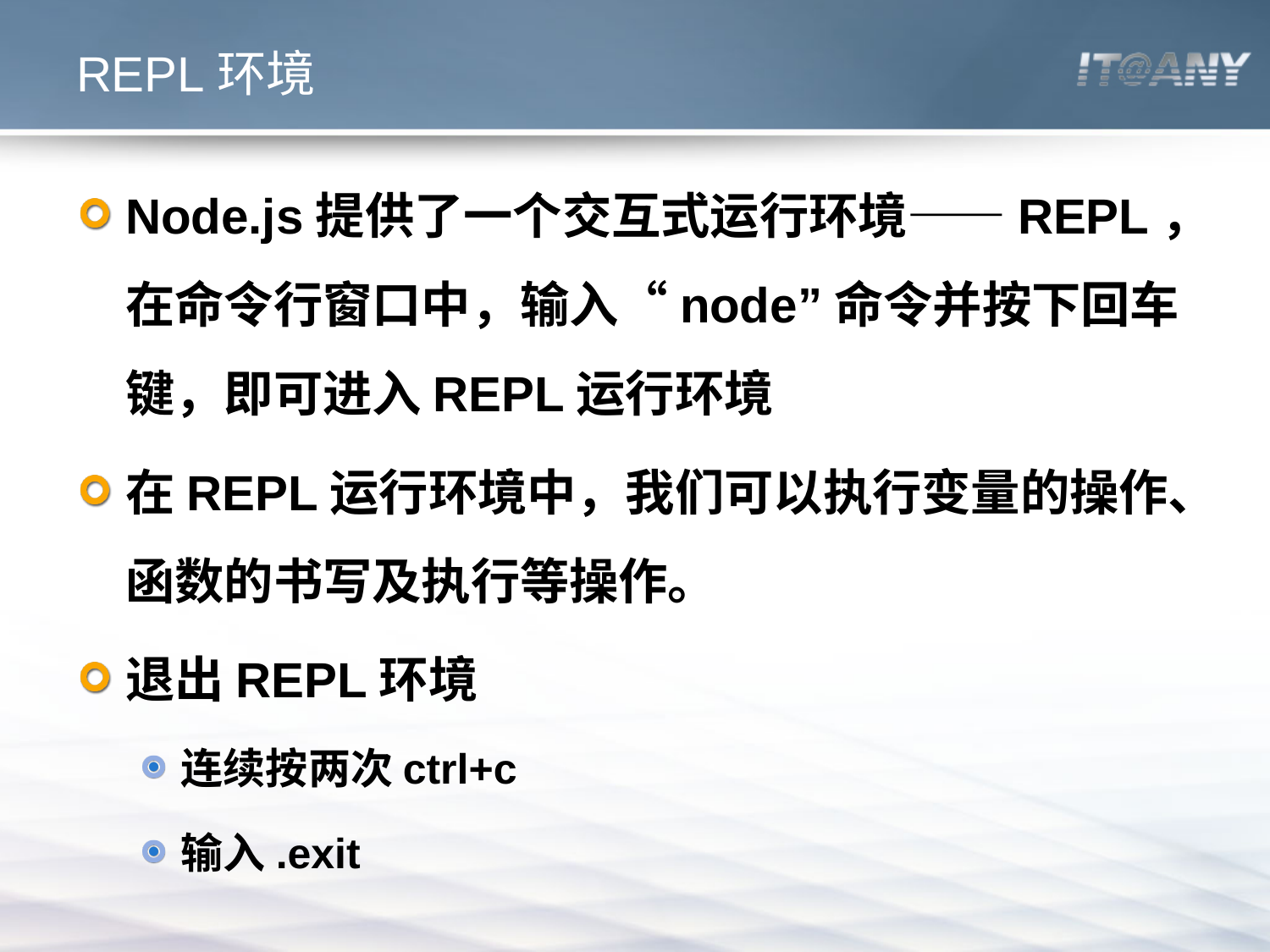

# REPL环境
Node.js提供了一个交互式运行环境——REPL，在命令行窗口中，输入“node”命令并按下回车键，即可进入REPL运行环境
在REPL运行环境中，我们可以执行变量的操作、函数的书写及执行等操作。
退出REPL环境
连续按两次ctrl+c
输入.exit